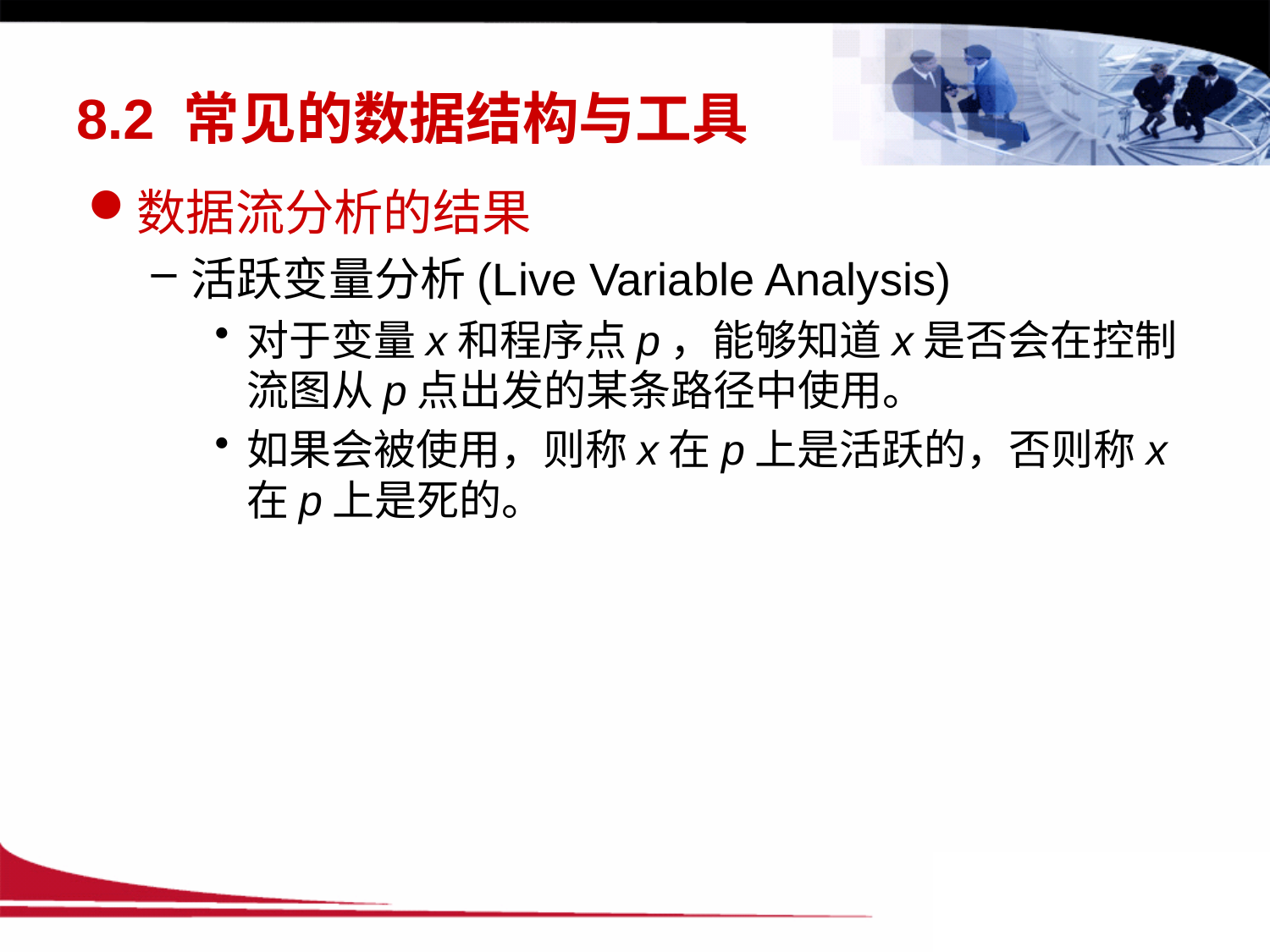

# 8.2 常见的数据结构与工具
数据流分析的结果
活跃变量分析(Live Variable Analysis)
对于变量x和程序点p，能够知道x是否会在控制流图从p点出发的某条路径中使用。
如果会被使用，则称x在p上是活跃的，否则称x在p上是死的。